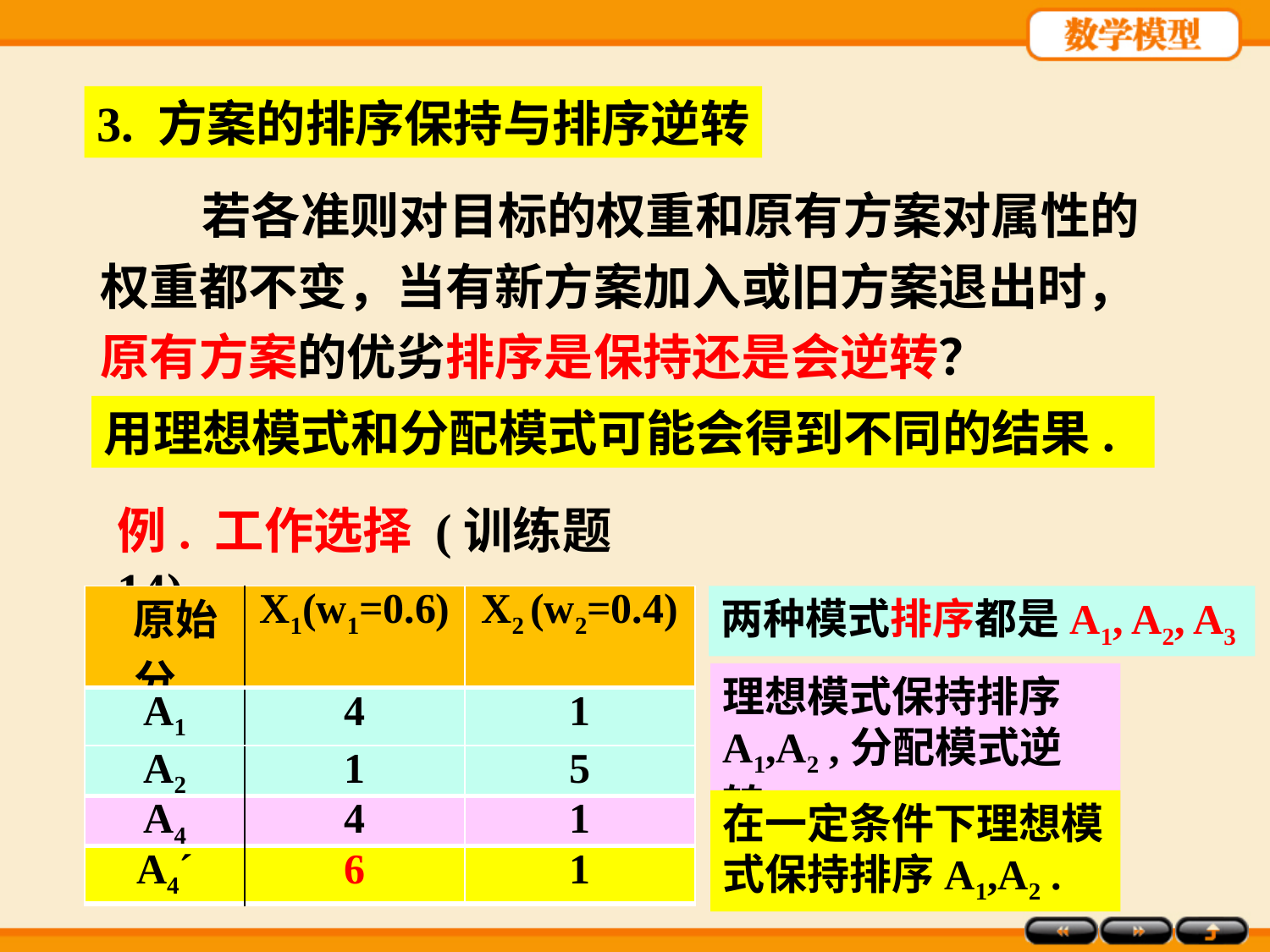

3. 方案的排序保持与排序逆转
        若各准则对目标的权重和原有方案对属性的权重都不变，当有新方案加入或旧方案退出时，原有方案的优劣排序是保持还是会逆转？
用理想模式和分配模式可能会得到不同的结果.
例. 工作选择 (训练题14)
| 原始分 | X1(w1=0.6) | X2 (w2=0.4) |
| --- | --- | --- |
| A1 | 4 | 1 |
| A2 | 1 | 5 |
| A3 | 2 | 2 |
两种模式排序都是A1, A2, A3
理想模式保持排序A1,A2 ,分配模式逆转.
在一定条件下理想模式保持排序A1,A2 .
| A4 | 4 | 1 |
| --- | --- | --- |
| A4´ | 6 | 1 |
| --- | --- | --- |